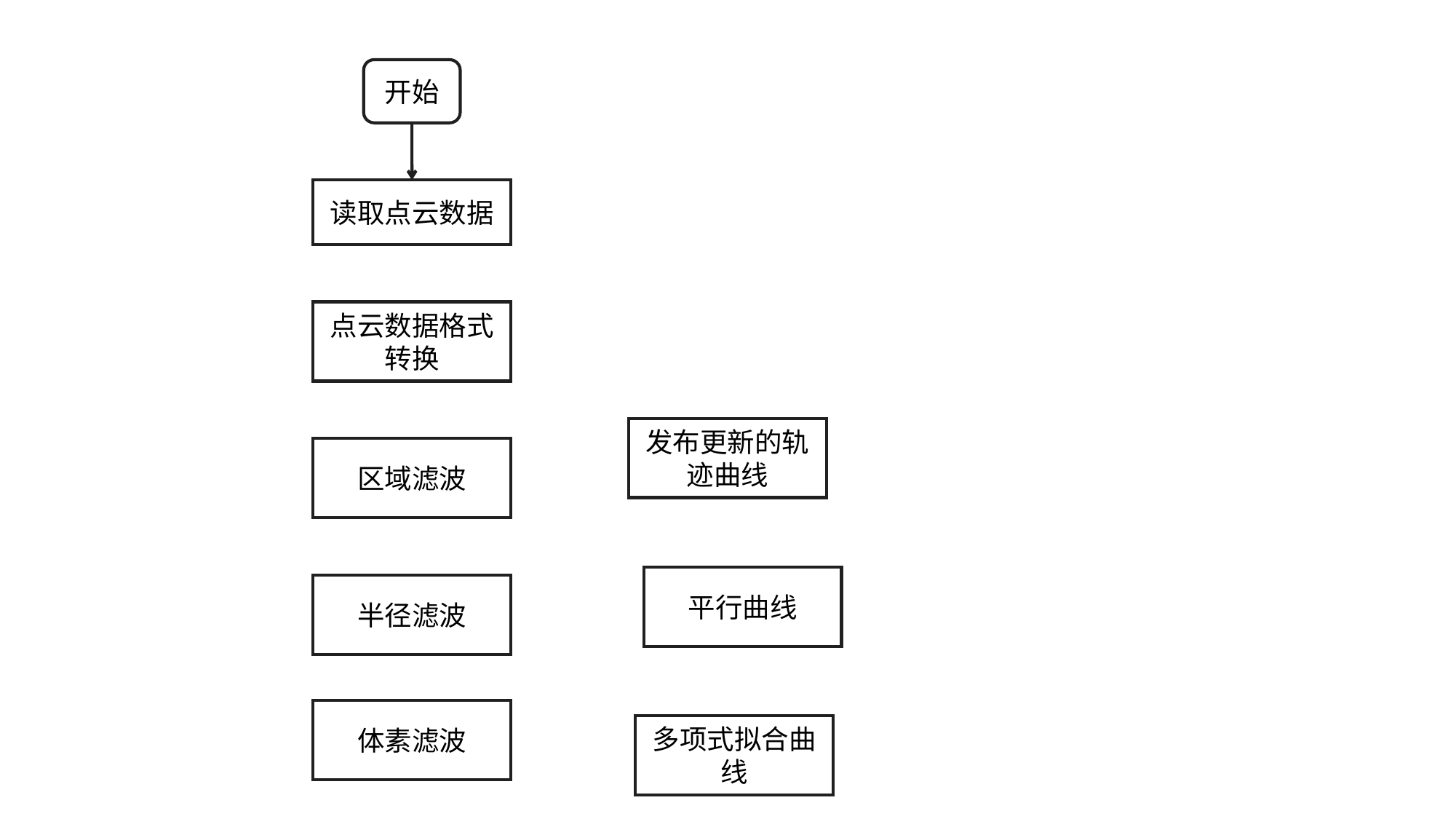

开始
读取点云数据
点云数据格式转换
发布更新的轨迹曲线
区域滤波
平行曲线
半径滤波
体素滤波
多项式拟合曲线